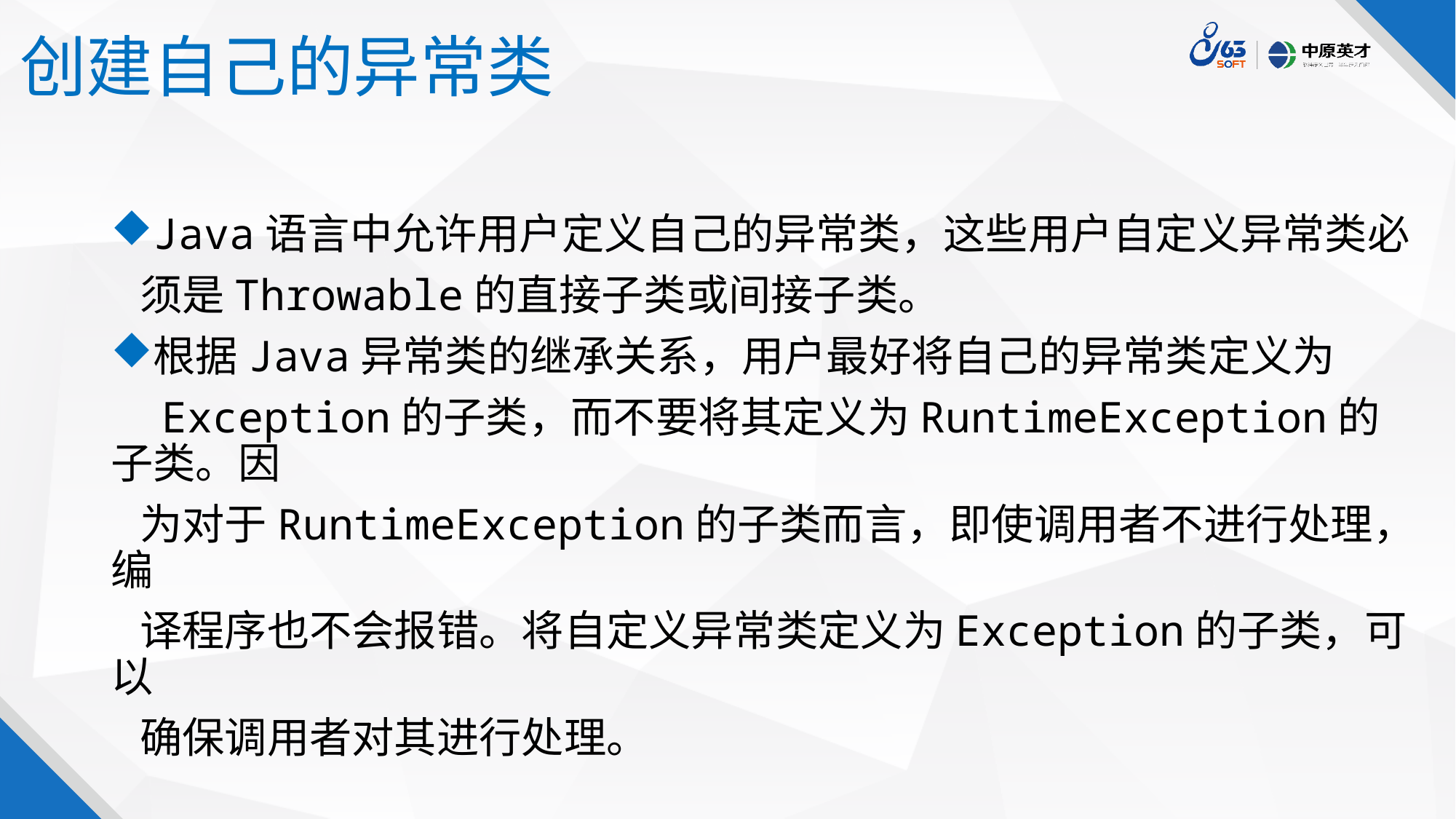

# 创建自己的异常类
Java语言中允许用户定义自己的异常类，这些用户自定义异常类必
  须是Throwable的直接子类或间接子类。
根据Java异常类的继承关系，用户最好将自己的异常类定义为
  Exception的子类，而不要将其定义为RuntimeException的子类。因
  为对于RuntimeException的子类而言，即使调用者不进行处理，编
  译程序也不会报错。将自定义异常类定义为Exception的子类，可以
  确保调用者对其进行处理。